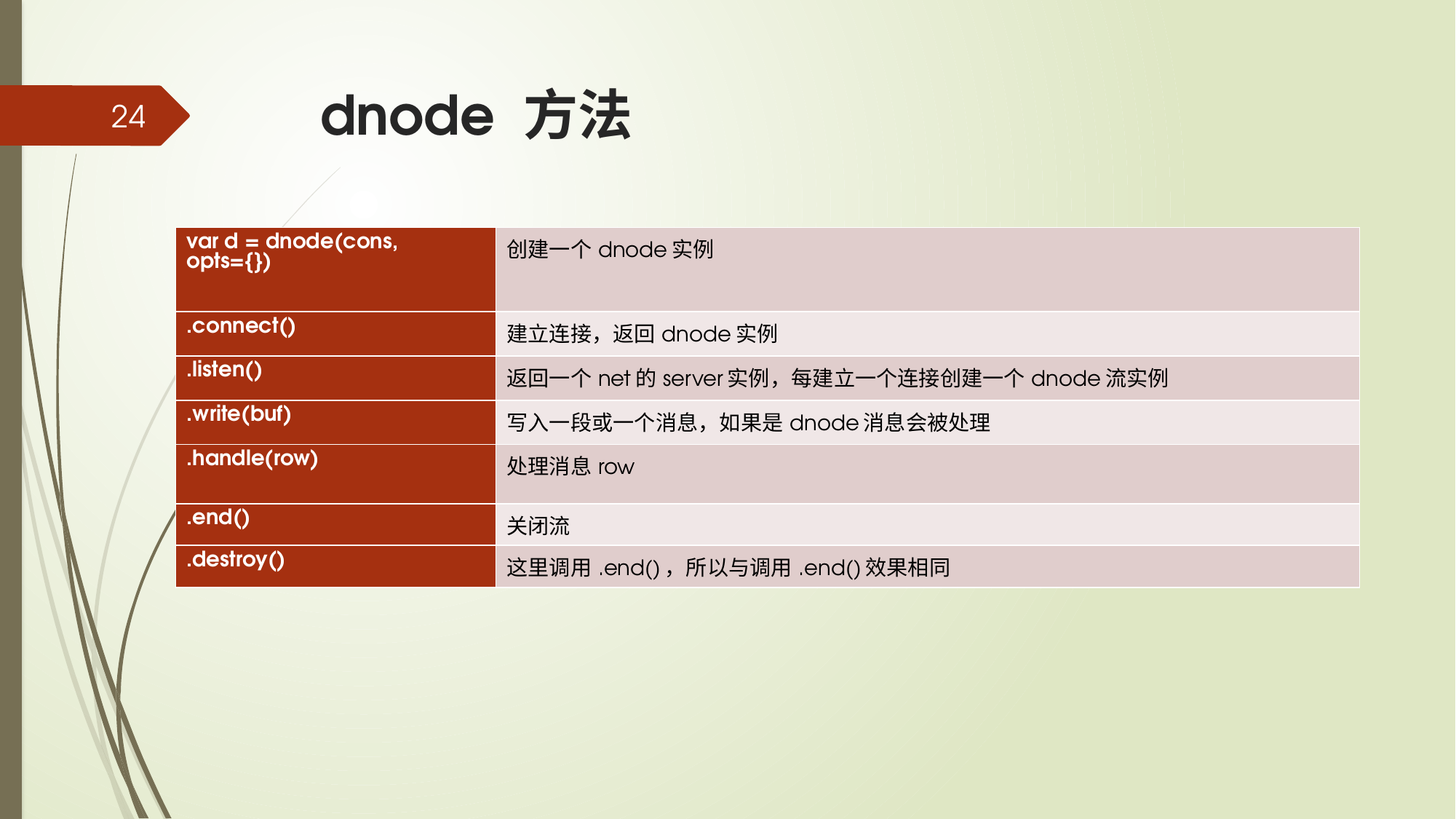

# dnode 方法
24
| var d = dnode(cons, opts={}) | 创建一个dnode实例 |
| --- | --- |
| .connect() | 建立连接，返回dnode实例 |
| .listen() | 返回一个net的server实例，每建立一个连接创建一个dnode流实例 |
| .write(buf) | 写入一段或一个消息，如果是dnode消息会被处理 |
| .handle(row) | 处理消息row |
| .end() | 关闭流 |
| .destroy() | 这里调用.end()，所以与调用.end()效果相同 |